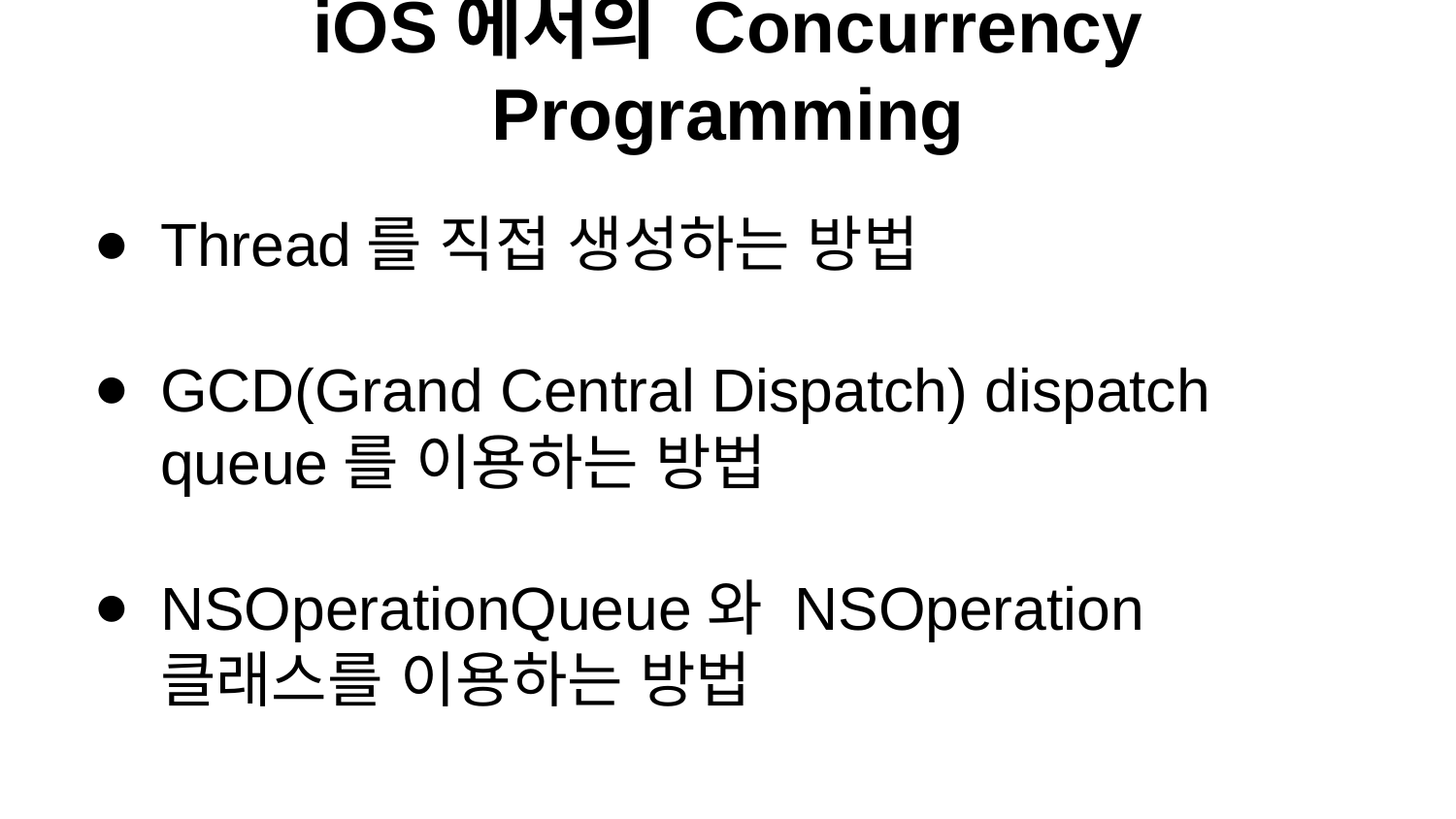

# iOS에서의 Concurrency Programming
Thread를 직접 생성하는 방법

GCD(Grand Central Dispatch) dispatch queue를 이용하는 방법

NSOperationQueue와 NSOperation 클래스를 이용하는 방법